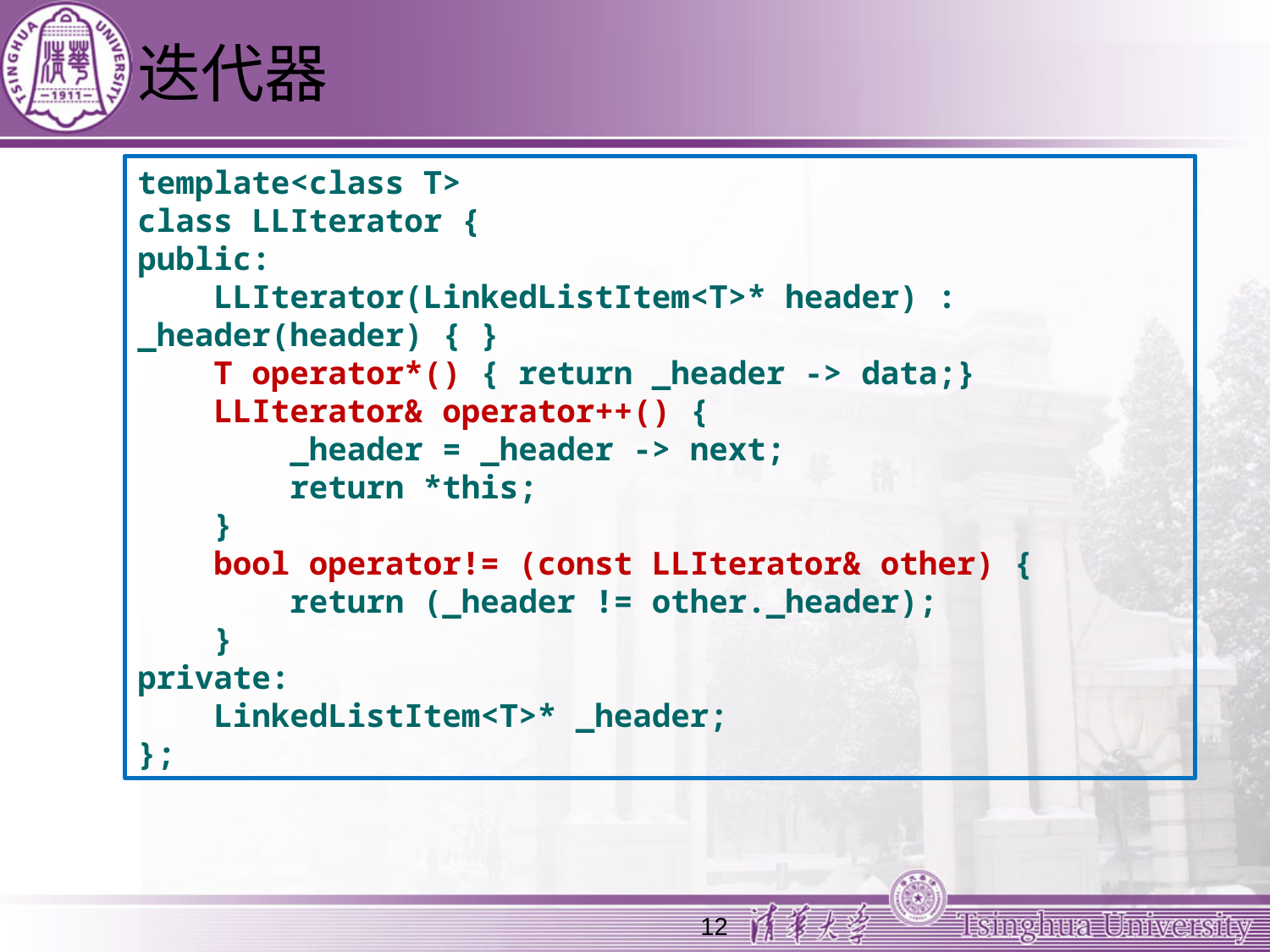

# 迭代器
template<class T>
class LLIterator {
public:
    LLIterator(LinkedListItem<T>* header) : _header(header) { }
    T operator*() { return _header -> data;}
    LLIterator& operator++() {
        _header = _header -> next;
        return *this;
    }
    bool operator!= (const LLIterator& other) {
        return (_header != other._header);
    }
private:
    LinkedListItem<T>* _header;
};
12